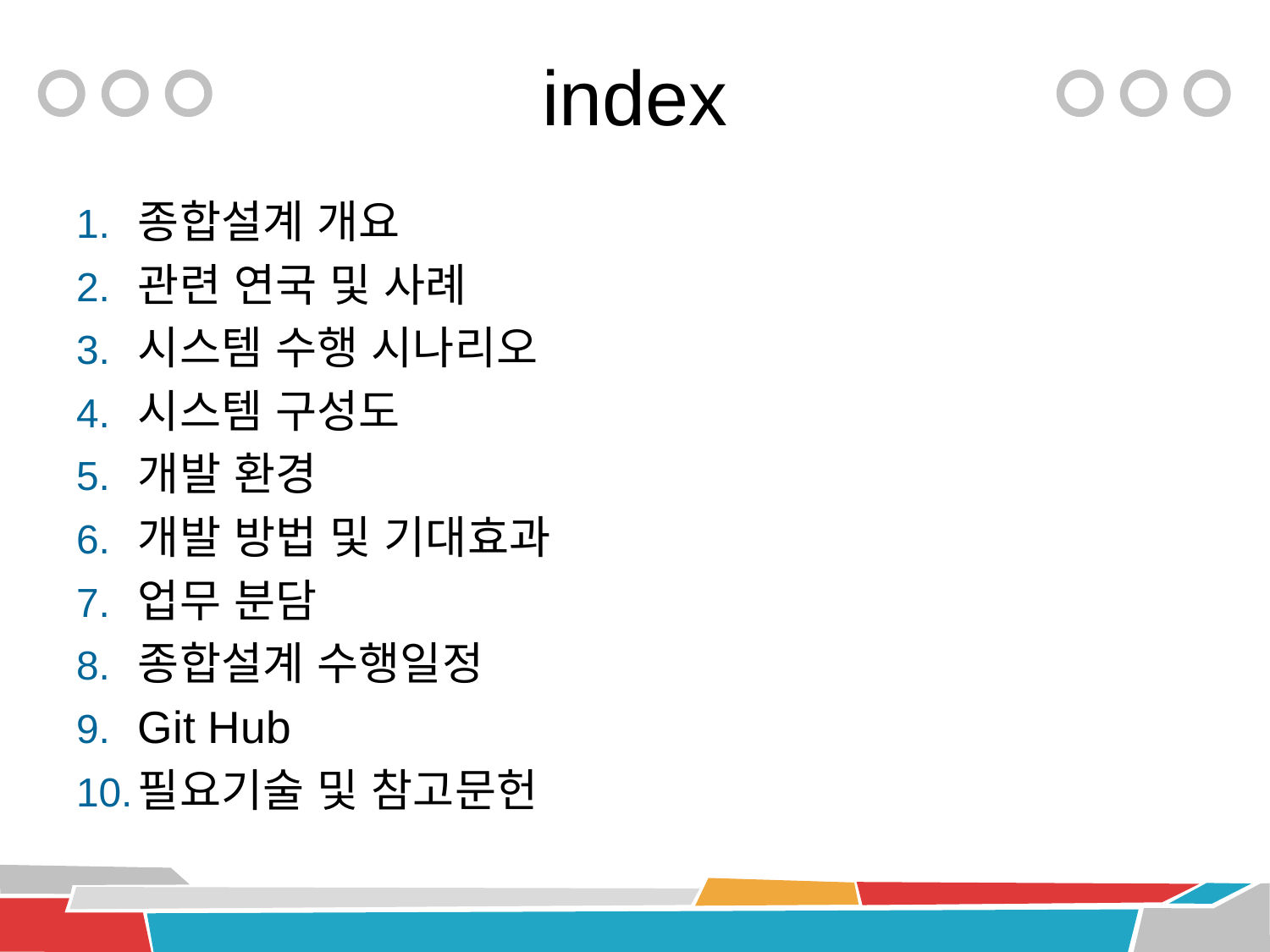

# index
종합설계 개요
관련 연국 및 사례
시스템 수행 시나리오
시스템 구성도
개발 환경
개발 방법 및 기대효과
업무 분담
종합설계 수행일정
Git Hub
필요기술 및 참고문헌